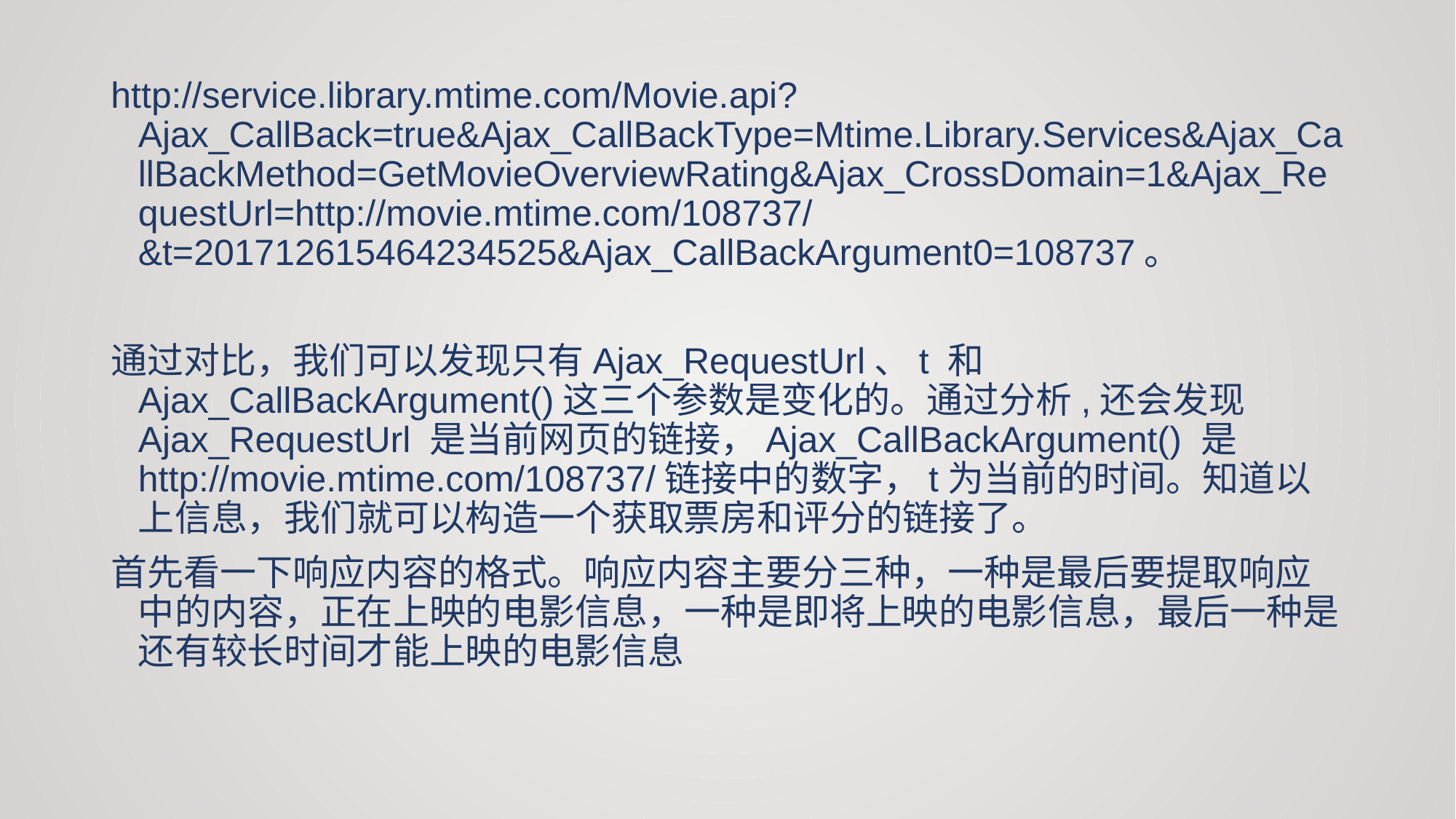

http://service.library.mtime.com/Movie.api?Ajax_CallBack=true&Ajax_CallBackType=Mtime.Library.Services&Ajax_CallBackMethod=GetMovieOverviewRating&Ajax_CrossDomain=1&Ajax_RequestUrl=http://movie.mtime.com/108737/&t=201712615464234525&Ajax_CallBackArgument0=108737。

通过对比，我们可以发现只有Ajax_RequestUrl、t 和Ajax_CallBackArgument()这三个参数是变化的。通过分析,还会发现Ajax_RequestUrl 是当前网页的链接，Ajax_CallBackArgument() 是http://movie.mtime.com/108737/链接中的数字，t为当前的时间。知道以上信息，我们就可以构造一个获取票房和评分的链接了。
首先看一下响应内容的格式。响应内容主要分三种，一种是最后要提取响应中的内容，正在上映的电影信息，一种是即将上映的电影信息，最后一种是还有较长时间才能上映的电影信息